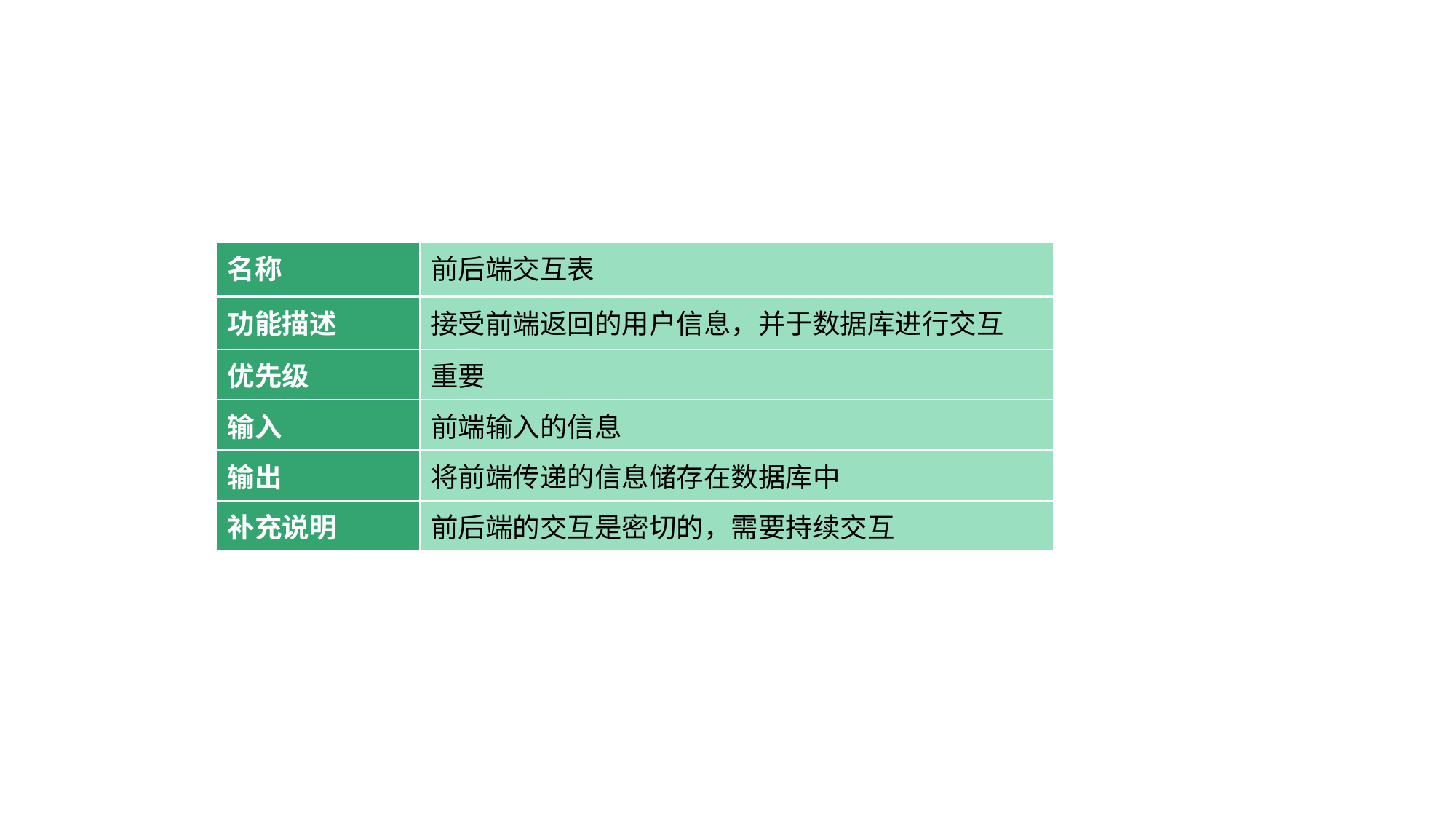

| 名称 | 前后端交互表 |
| --- | --- |
| 功能描述 | 接受前端返回的用户信息，并于数据库进行交互 |
| 优先级 | 重要 |
| 输入 | 前端输入的信息 |
| 输出 | 将前端传递的信息储存在数据库中 |
| 补充说明 | 前后端的交互是密切的，需要持续交互 |